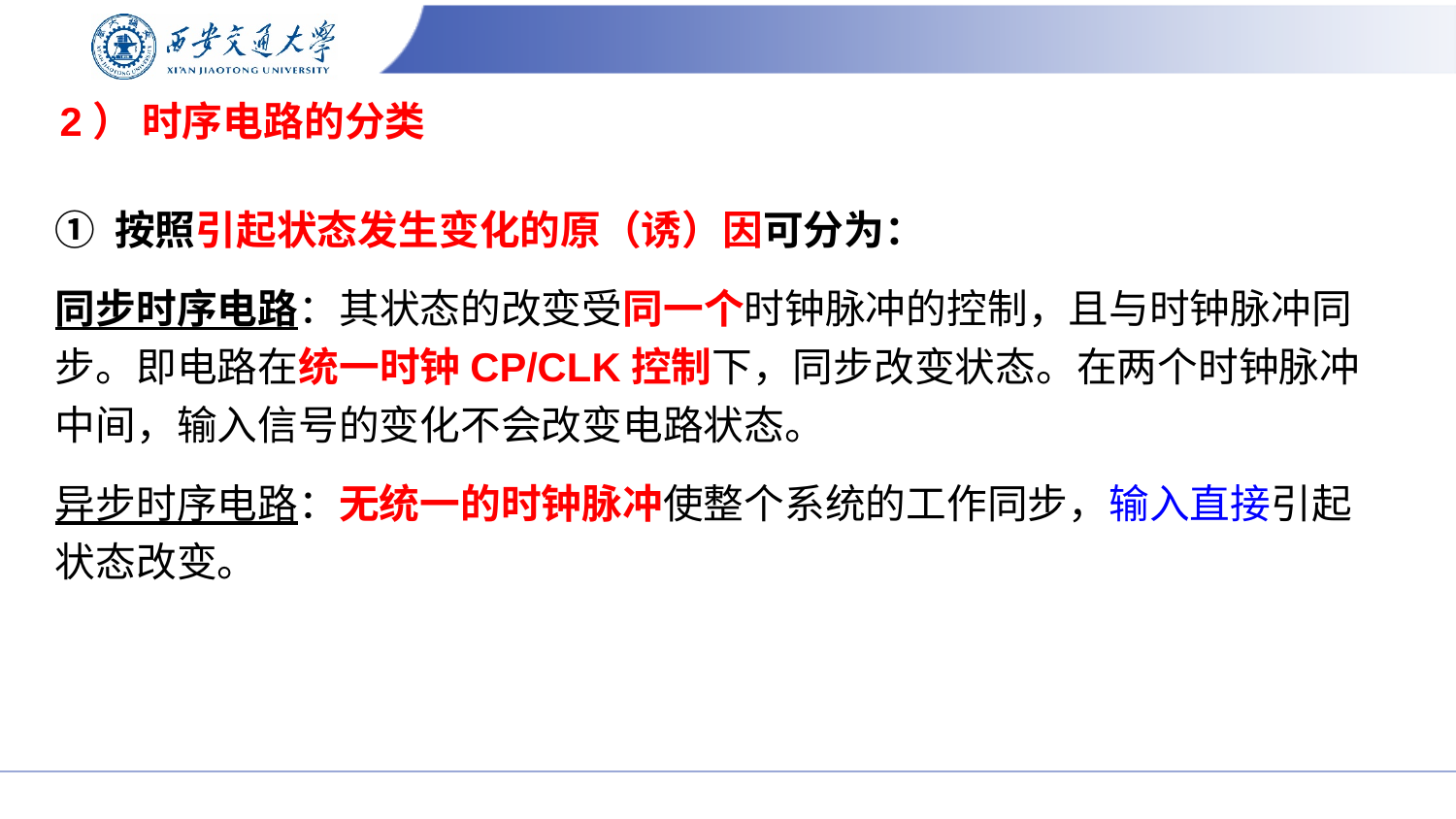

# 2） 时序电路的分类
① 按照引起状态发生变化的原（诱）因可分为：
同步时序电路：其状态的改变受同一个时钟脉冲的控制，且与时钟脉冲同步。即电路在统一时钟CP/CLK控制下，同步改变状态。在两个时钟脉冲中间，输入信号的变化不会改变电路状态。
异步时序电路：无统一的时钟脉冲使整个系统的工作同步，输入直接引起状态改变。